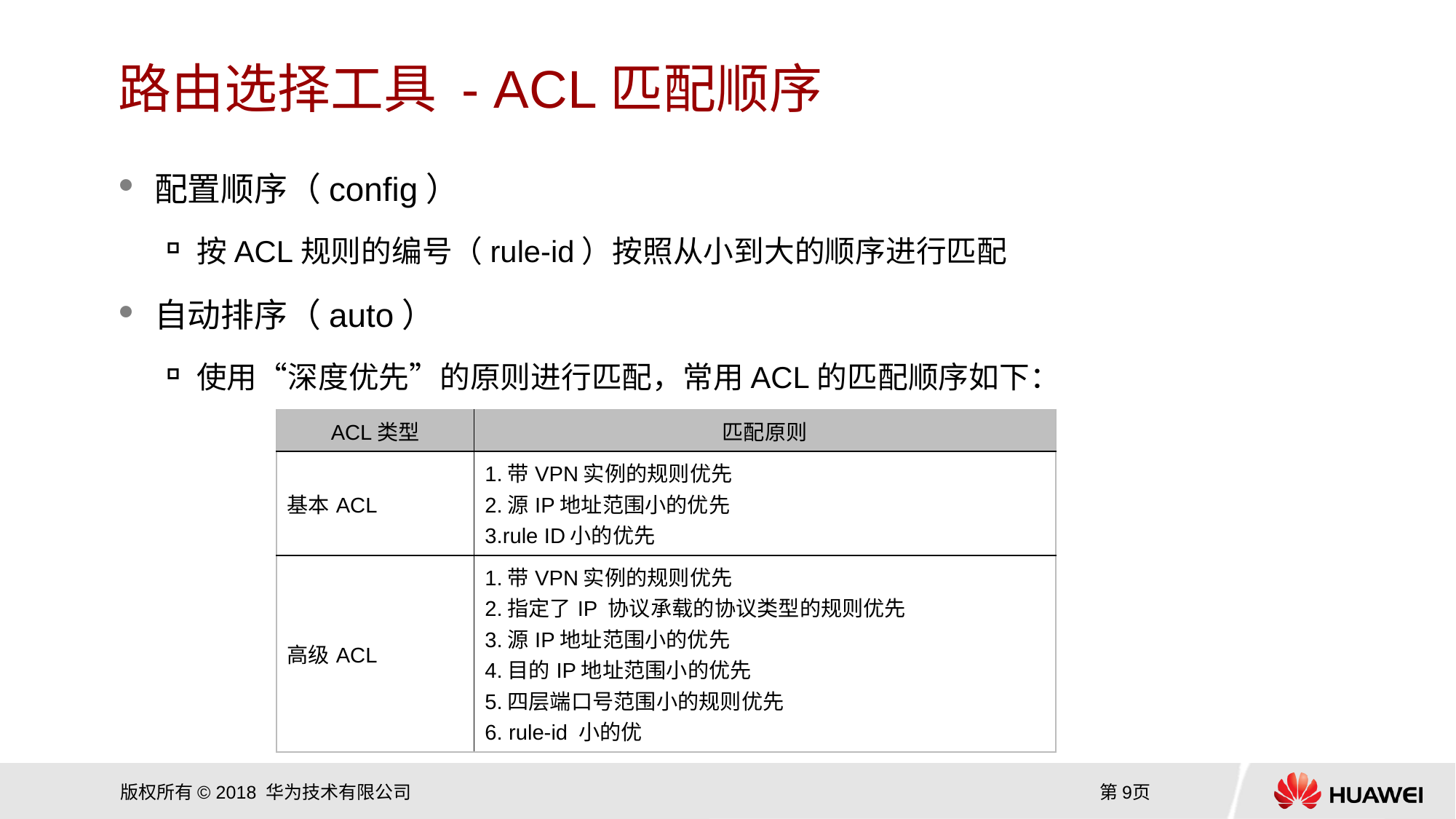

# 路由选择工具 - ACL匹配顺序
配置顺序（config）
按ACL规则的编号（rule-id）按照从小到大的顺序进行匹配
自动排序（auto）
使用“深度优先”的原则进行匹配，常用ACL的匹配顺序如下：

| ACL类型 | 匹配原则 |
| --- | --- |
| 基本ACL | 1.带VPN实例的规则优先 2.源IP地址范围小的优先 3.rule ID小的优先 |
| 高级ACL | 1.带VPN实例的规则优先 2.指定了IP 协议承载的协议类型的规则优先 3.源IP地址范围小的优先 4.目的IP地址范围小的优先 5.四层端口号范围小的规则优先 6. rule-id 小的优 |